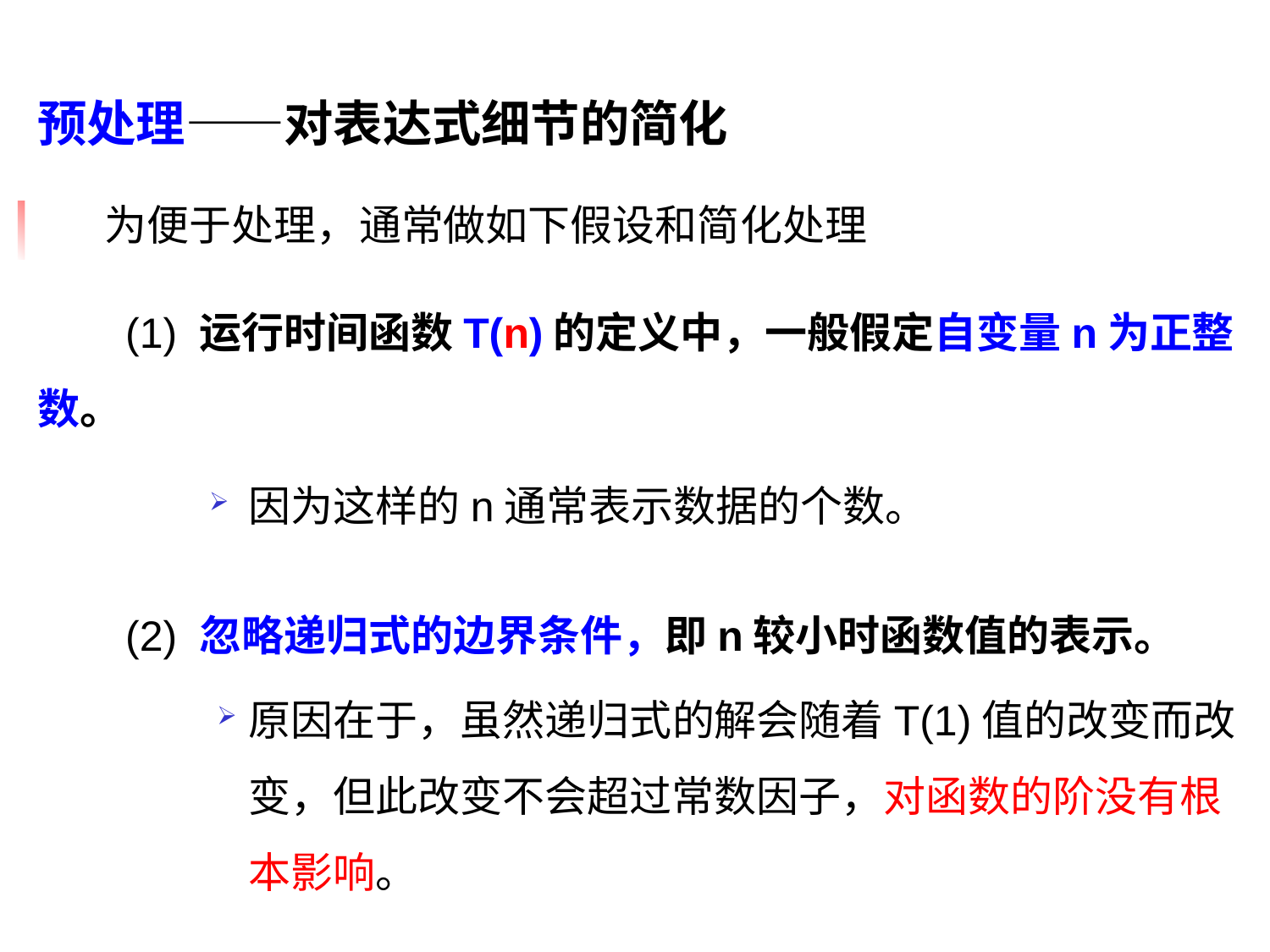

预处理——对表达式细节的简化
      为便于处理，通常做如下假设和简化处理
(1) 运行时间函数T(n)的定义中，一般假定自变量n为正整数。
因为这样的n通常表示数据的个数。
(2) 忽略递归式的边界条件，即n较小时函数值的表示。
原因在于，虽然递归式的解会随着T(1)值的改变而改变，但此改变不会超过常数因子，对函数的阶没有根本影响。